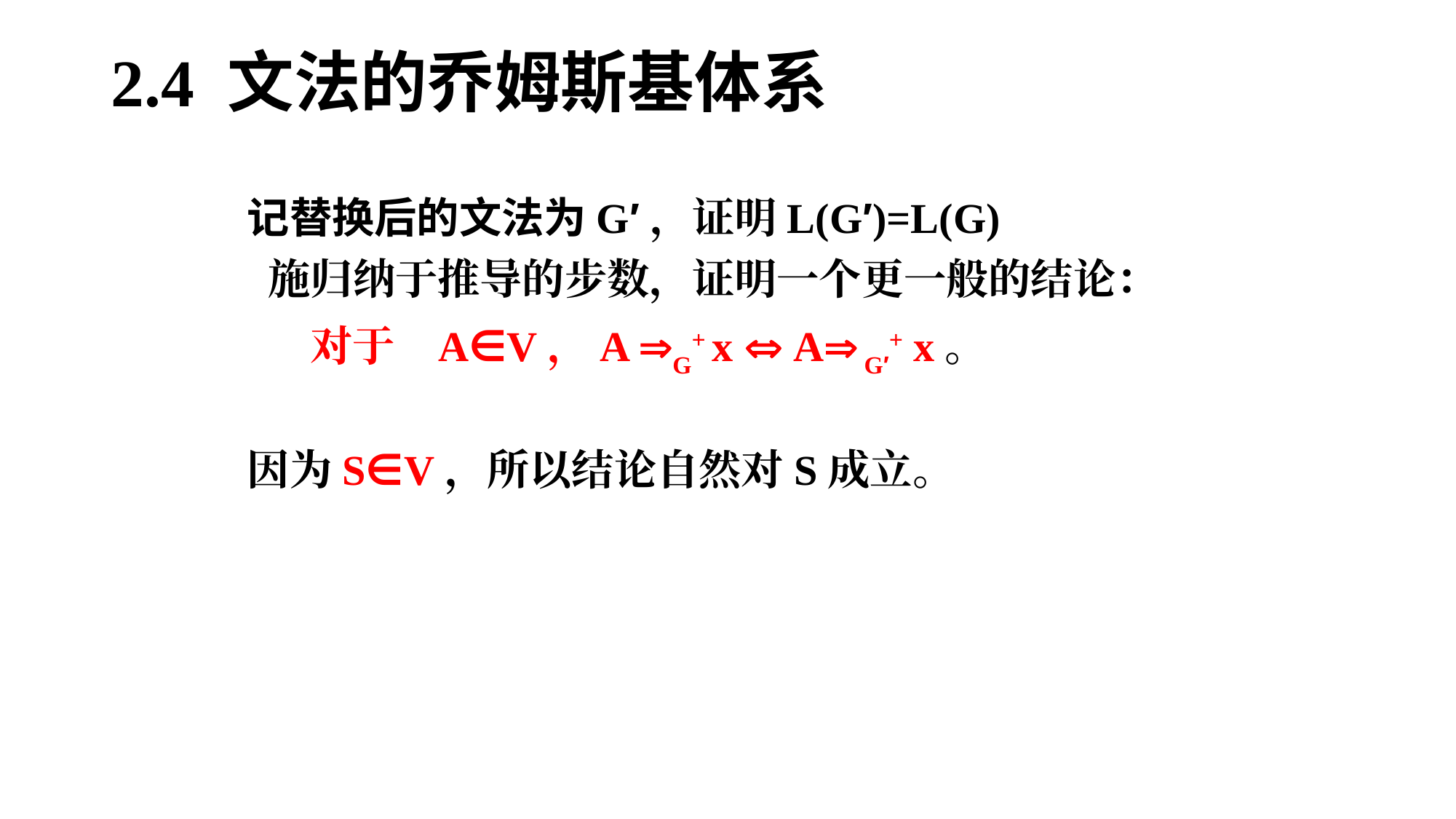

# 2.4 文法的乔姆斯基体系
记替换后的文法为G′，证明L(G′)=L(G)
 施归纳于推导的步数，证明一个更一般的结论：
     对于∀A∈V，A ⇒G+ x ⇔ A⇒ G′+ x。

因为S∈V，所以结论自然对S成立。
20